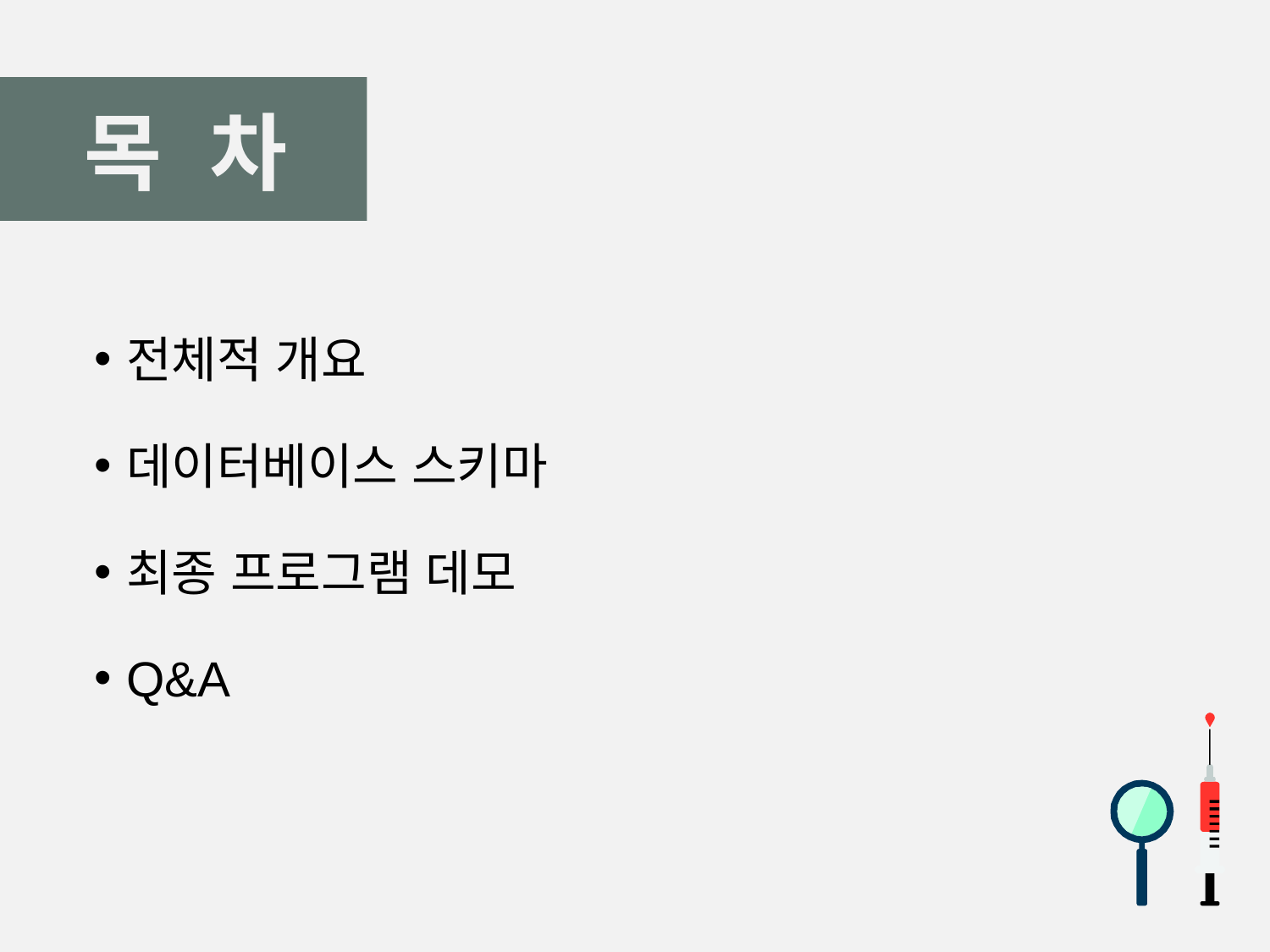

# 목  차
목  차

전체적 개요
데이터베이스 스키마
최종 프로그램 데모
Q&A